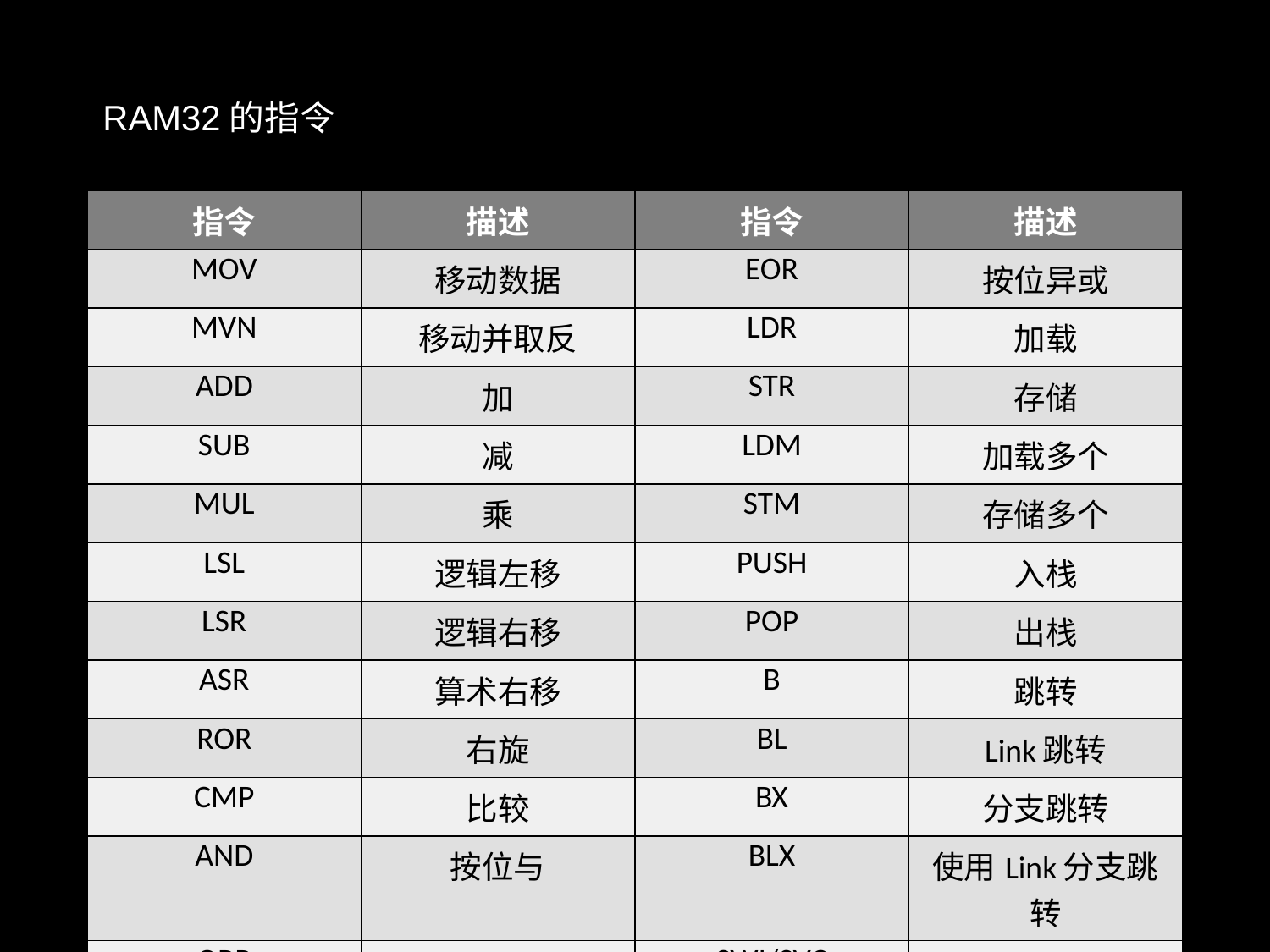

RAM32的指令
| 指令 | 描述 | 指令 | 描述 |
| --- | --- | --- | --- |
| MOV | 移动数据 | EOR | 按位异或 |
| MVN | 移动并取反 | LDR | 加载 |
| ADD | 加 | STR | 存储 |
| SUB | 减 | LDM | 加载多个 |
| MUL | 乘 | STM | 存储多个 |
| LSL | 逻辑左移 | PUSH | 入栈 |
| LSR | 逻辑右移 | POP | 出栈 |
| ASR | 算术右移 | B | 跳转 |
| ROR | 右旋 | BL | Link跳转 |
| CMP | 比较 | BX | 分支跳转 |
| AND | 按位与 | BLX | 使用Link分支跳转 |
| ORR | 按位或 | SWI/SVC | 系统调用 |